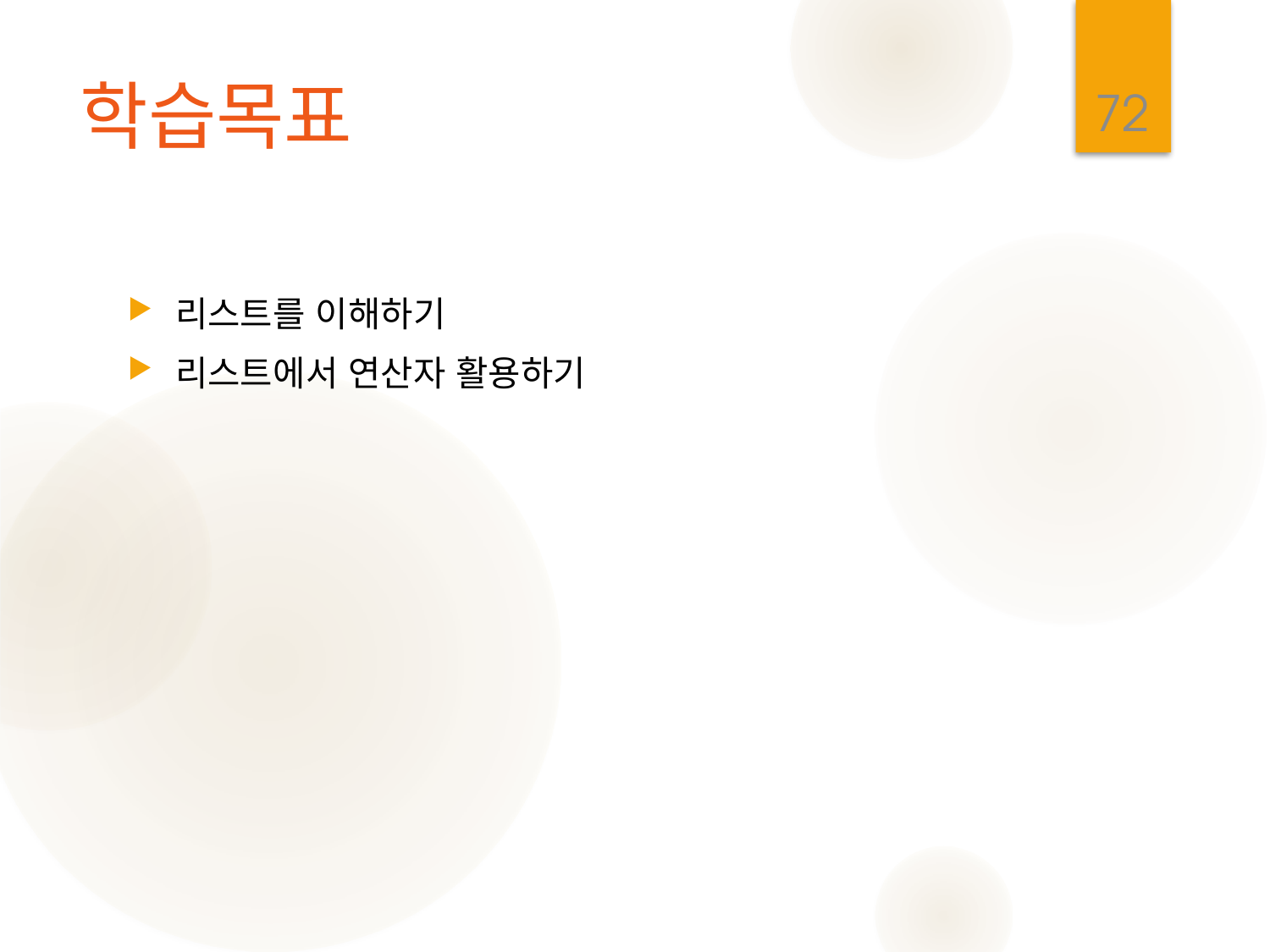

72
# 학습목표
리스트를 이해하기
리스트에서 연산자 활용하기